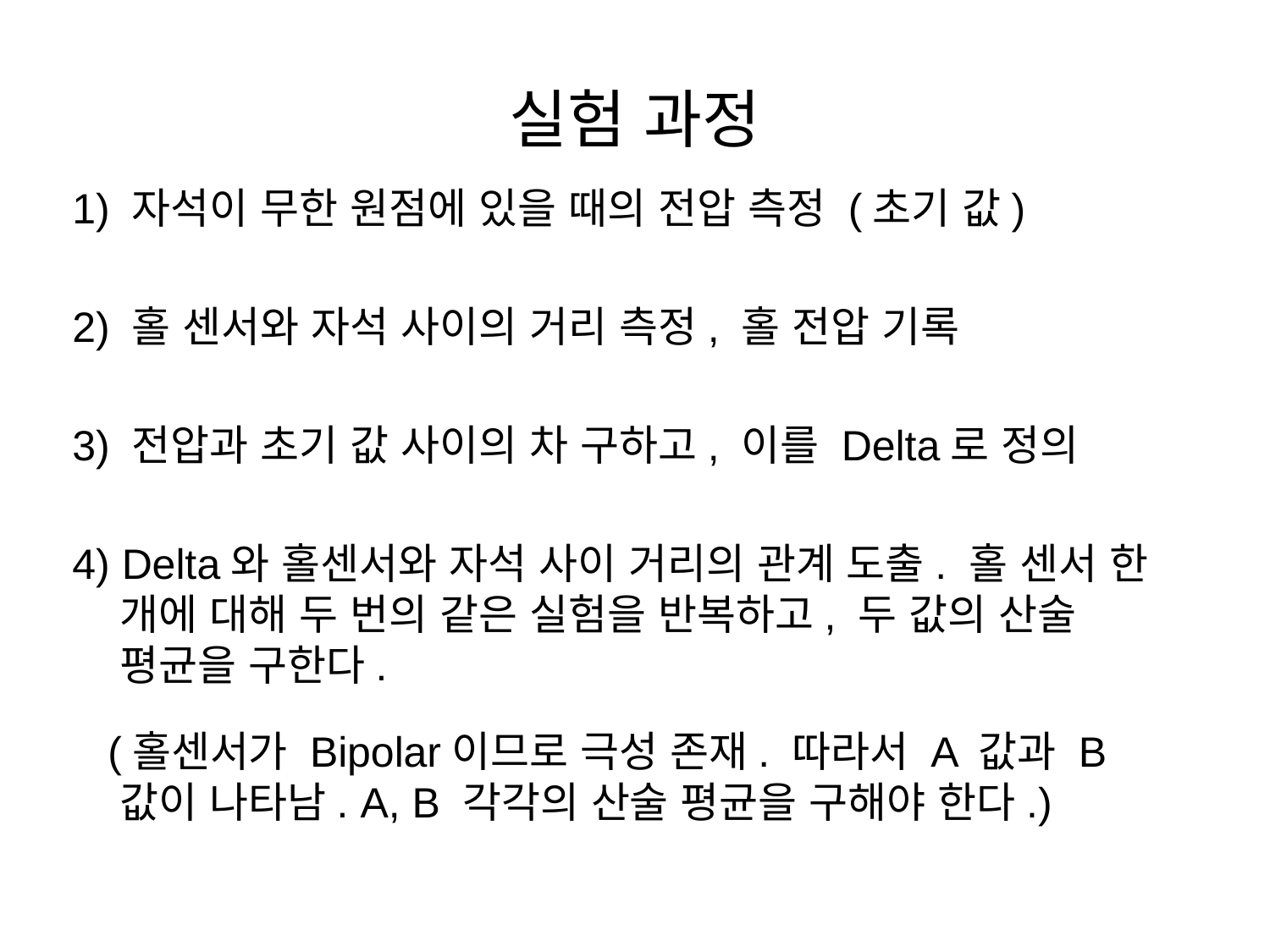

# 실험 과정
1) 자석이 무한 원점에 있을 때의 전압 측정 (초기 값)

2) 홀 센서와 자석 사이의 거리 측정, 홀 전압 기록

3) 전압과 초기 값 사이의 차 구하고, 이를 Delta로 정의

4) Delta와 홀센서와 자석 사이 거리의 관계 도출. 홀 센서 한 개에 대해 두 번의 같은 실험을 반복하고, 두 값의 산술 평균을 구한다.

   (홀센서가 Bipolar이므로 극성 존재. 따라서 A 값과 B값이 나타남. A, B 각각의 산술 평균을 구해야 한다.)